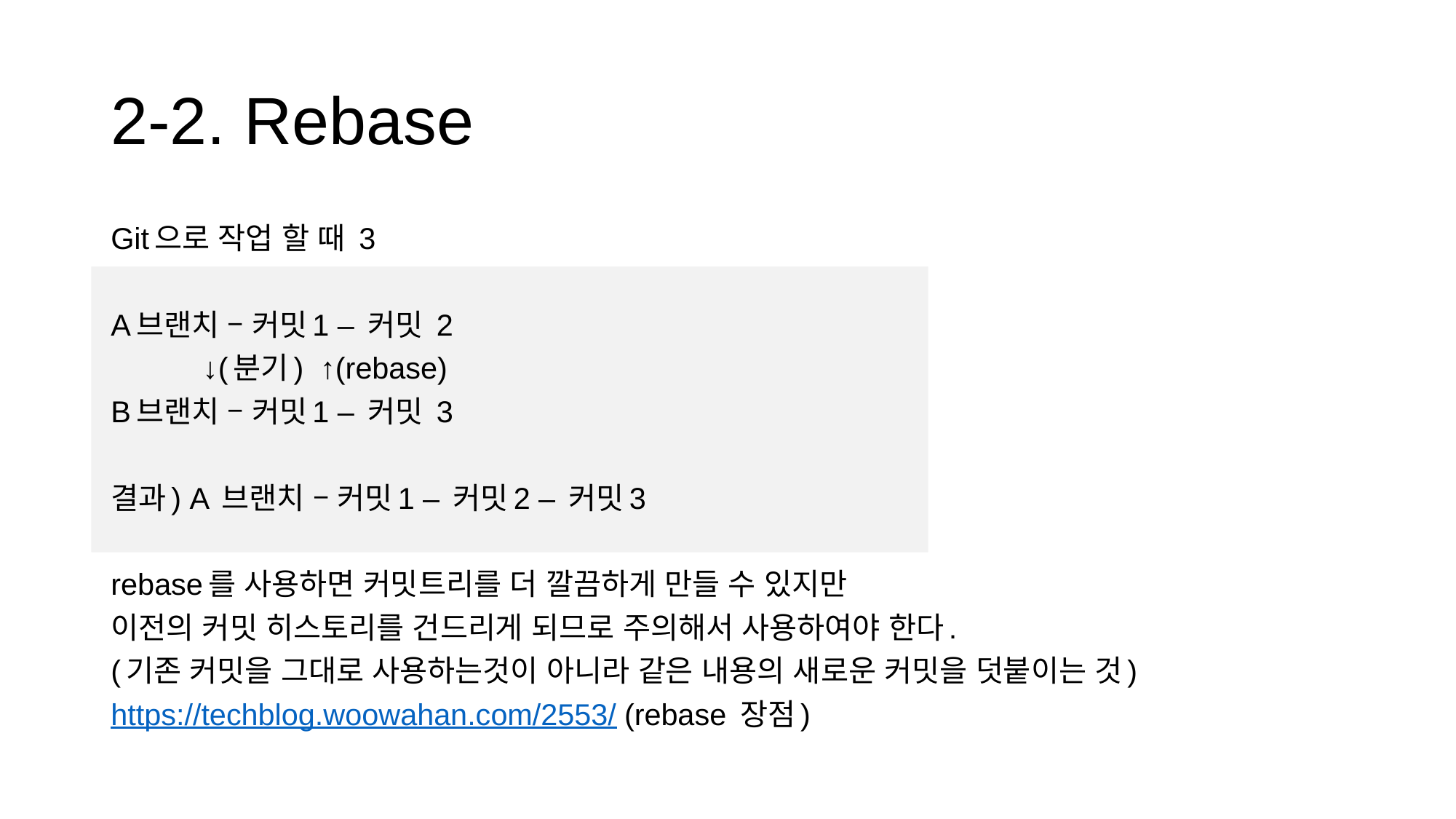

# 2-2. Rebase
Git으로 작업 할 때 3

A브랜치 – 커밋1 – 커밋 2
           ↓(분기)  ↑(rebase)
B브랜치 – 커밋1 – 커밋 3

결과) A 브랜치 – 커밋1 – 커밋2 – 커밋3

rebase를 사용하면 커밋트리를 더 깔끔하게 만들 수 있지만
이전의 커밋 히스토리를 건드리게 되므로 주의해서 사용하여야 한다.
(기존 커밋을 그대로 사용하는것이 아니라 같은 내용의 새로운 커밋을 덧붙이는 것)
https://techblog.woowahan.com/2553/ (rebase 장점)